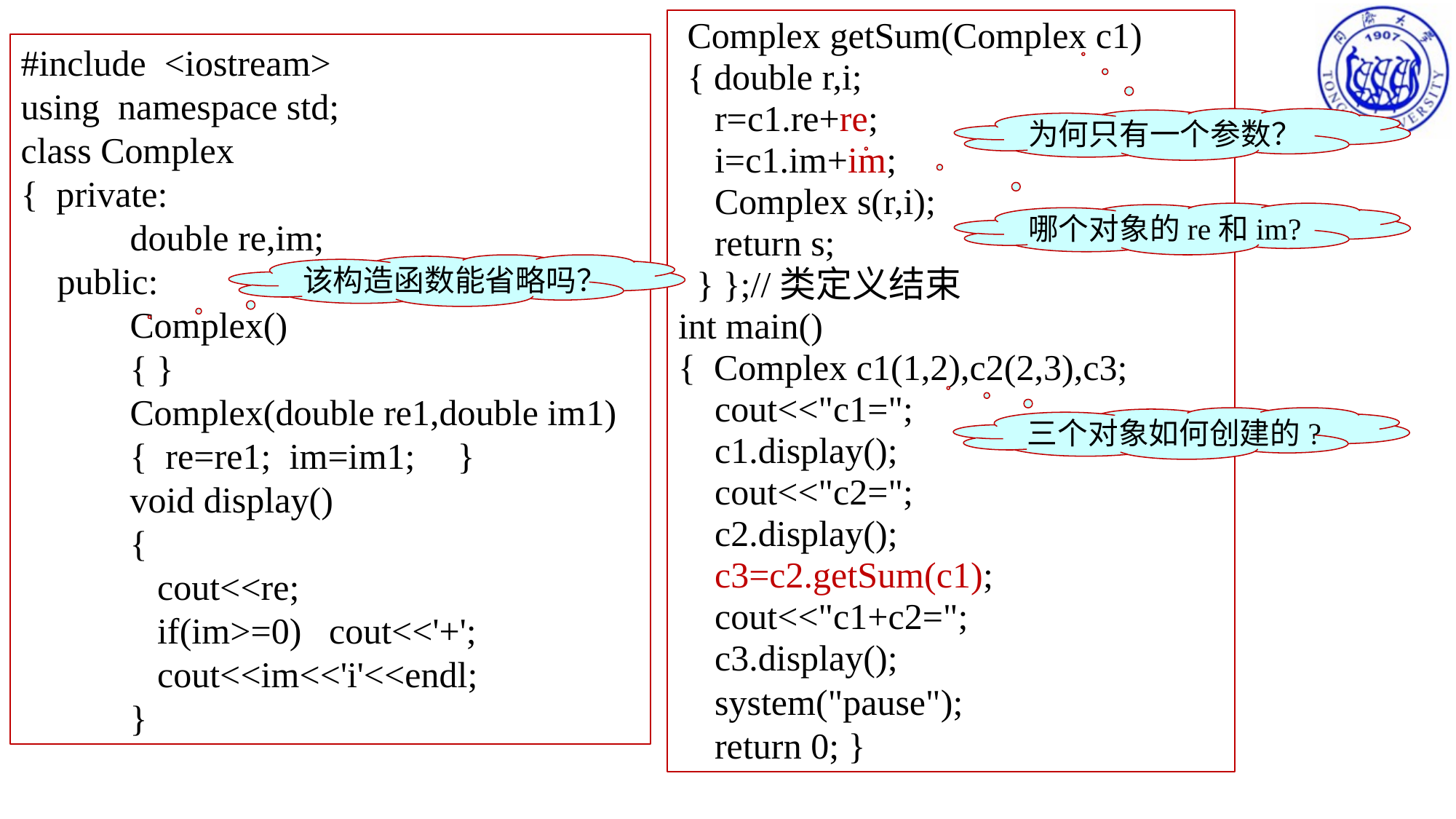

Complex getSum(Complex c1)
 { double r,i;
    r=c1.re+re;
    i=c1.im+im;
    Complex s(r,i);
    return s;
  } };//类定义结束
int main()
{  Complex c1(1,2),c2(2,3),c3;
    cout<<"c1=";
    c1.display();
    cout<<"c2=";
    c2.display();
    c3=c2.getSum(c1);
    cout<<"c1+c2=";
    c3.display();
    system("pause");
    return 0; }
#include  <iostream>
using  namespace std;
class Complex
{  private:
	double re,im;
    public:
	Complex()
	{ }
	Complex(double re1,double im1)
	{  re=re1;  im=im1;	}
	void display()
	{
               cout<<re;
	   if(im>=0)   cout<<'+';
	   cout<<im<<'i'<<endl;
	}
为何只有一个参数？
哪个对象的re和im?
该构造函数能省略吗？
三个对象如何创建的?